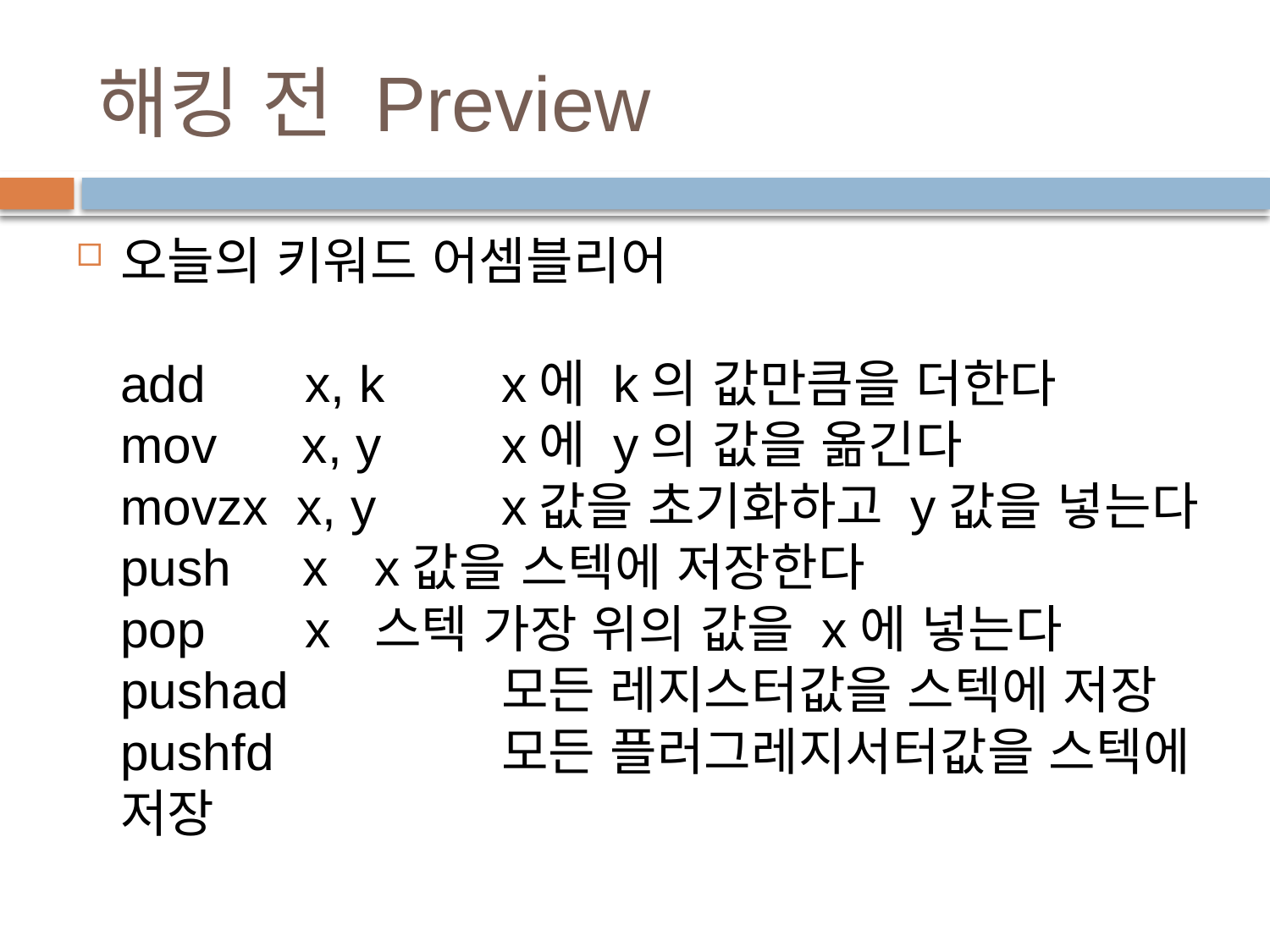

# 해킹 전 Preview
오늘의 키워드 어셈블리어
add       x, k	x에 k의 값만큼을 더한다
mov      x, y	x에 y의 값을 옮긴다
movzx  x, y	x값을 초기화하고 y값을 넣는다
push     x	x값을 스텍에 저장한다
pop       x	스텍 가장 위의 값을 x에 넣는다
pushad		모든 레지스터값을 스텍에 저장
pushfd		모든 플러그레지서터값을 스텍에 저장